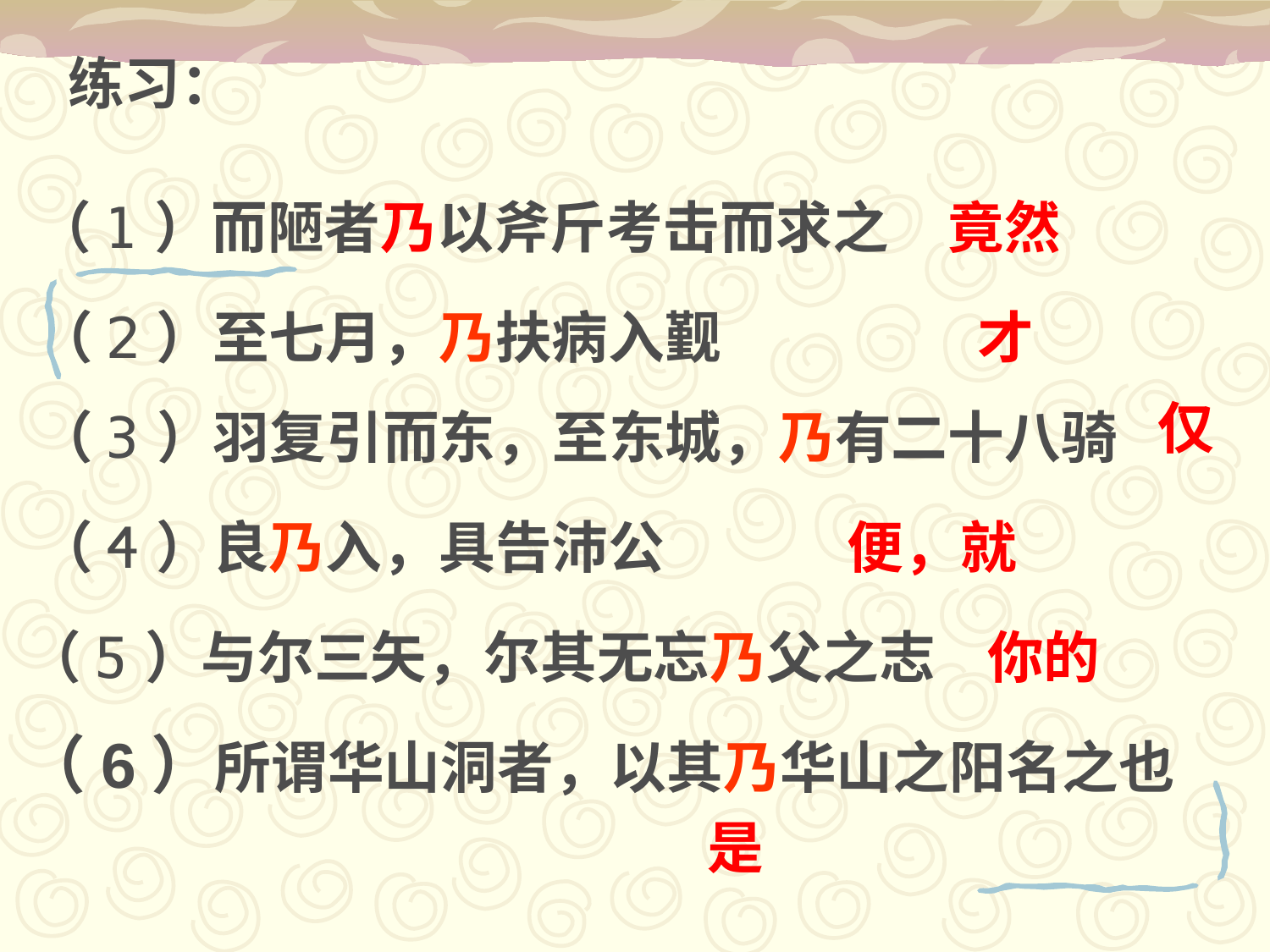

练习：
（1）而陋者乃以斧斤考击而求之
竟然
（2）至七月，乃扶病入觐
才
仅
（3）羽复引而东，至东城，乃有二十八骑
（4）良乃入，具告沛公
便，就
（5）与尔三矢，尔其无忘乃父之志
你的
（6）所谓华山洞者，以其乃华山之阳名之也
是